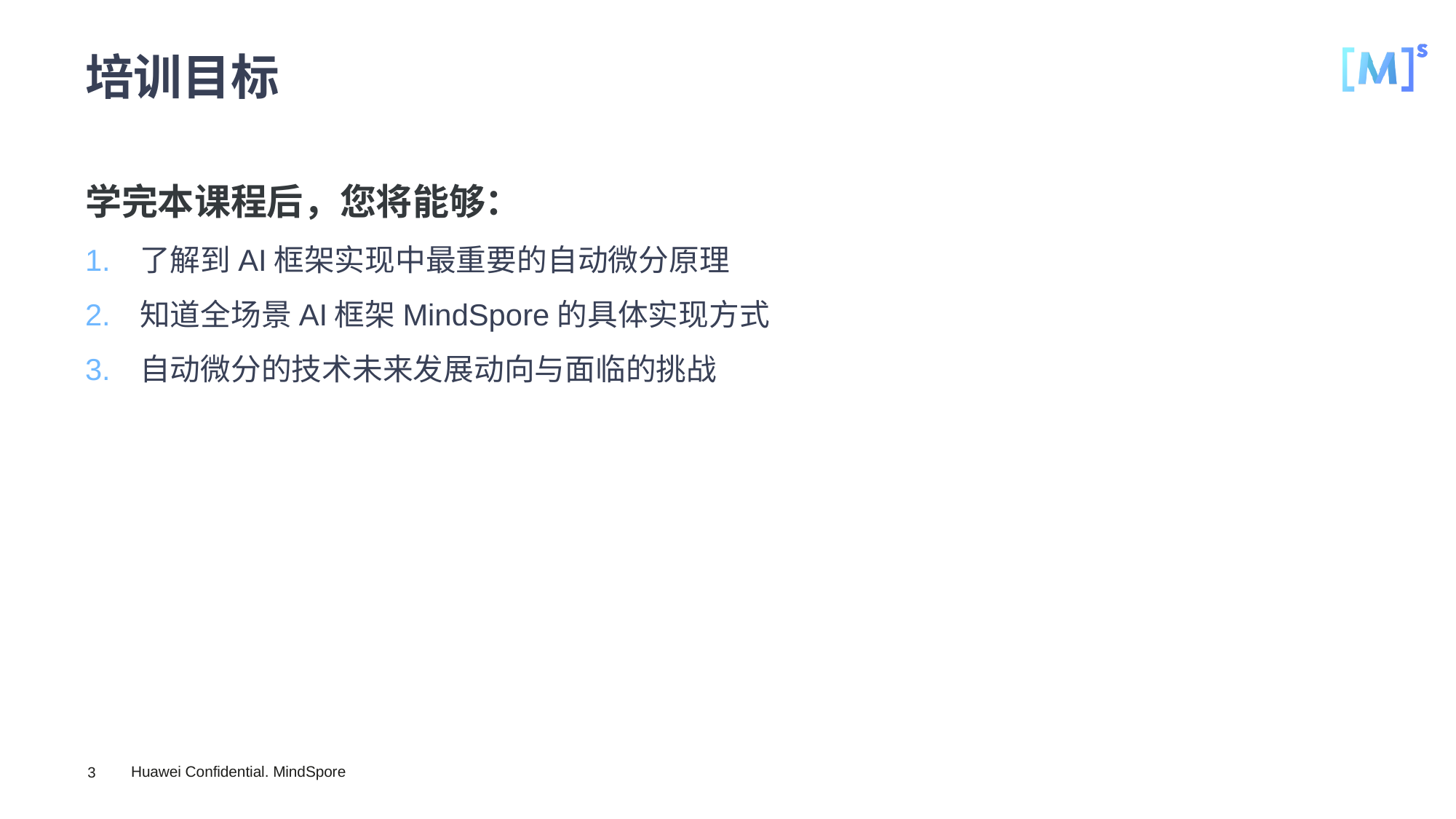

# 培训目标
学完本课程后，您将能够：
了解到AI框架实现中最重要的自动微分原理
知道全场景AI框架MindSpore的具体实现方式
自动微分的技术未来发展动向与面临的挑战